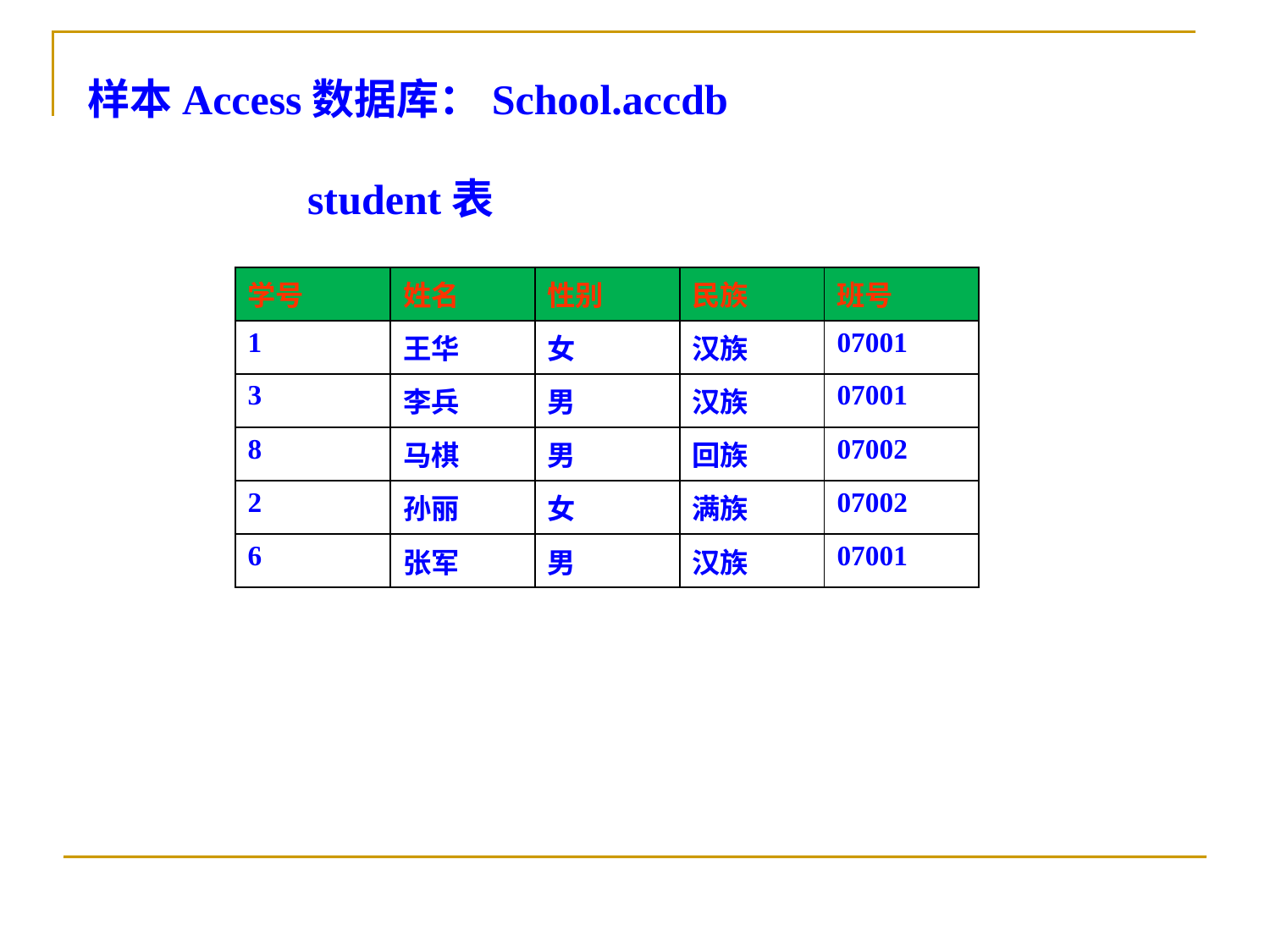

样本Access数据库：School.accdb
student表
| 学号 | 姓名 | 性别 | 民族 | 班号 |
| --- | --- | --- | --- | --- |
| 1 | 王华 | 女 | 汉族 | 07001 |
| 3 | 李兵 | 男 | 汉族 | 07001 |
| 8 | 马棋 | 男 | 回族 | 07002 |
| 2 | 孙丽 | 女 | 满族 | 07002 |
| 6 | 张军 | 男 | 汉族 | 07001 |